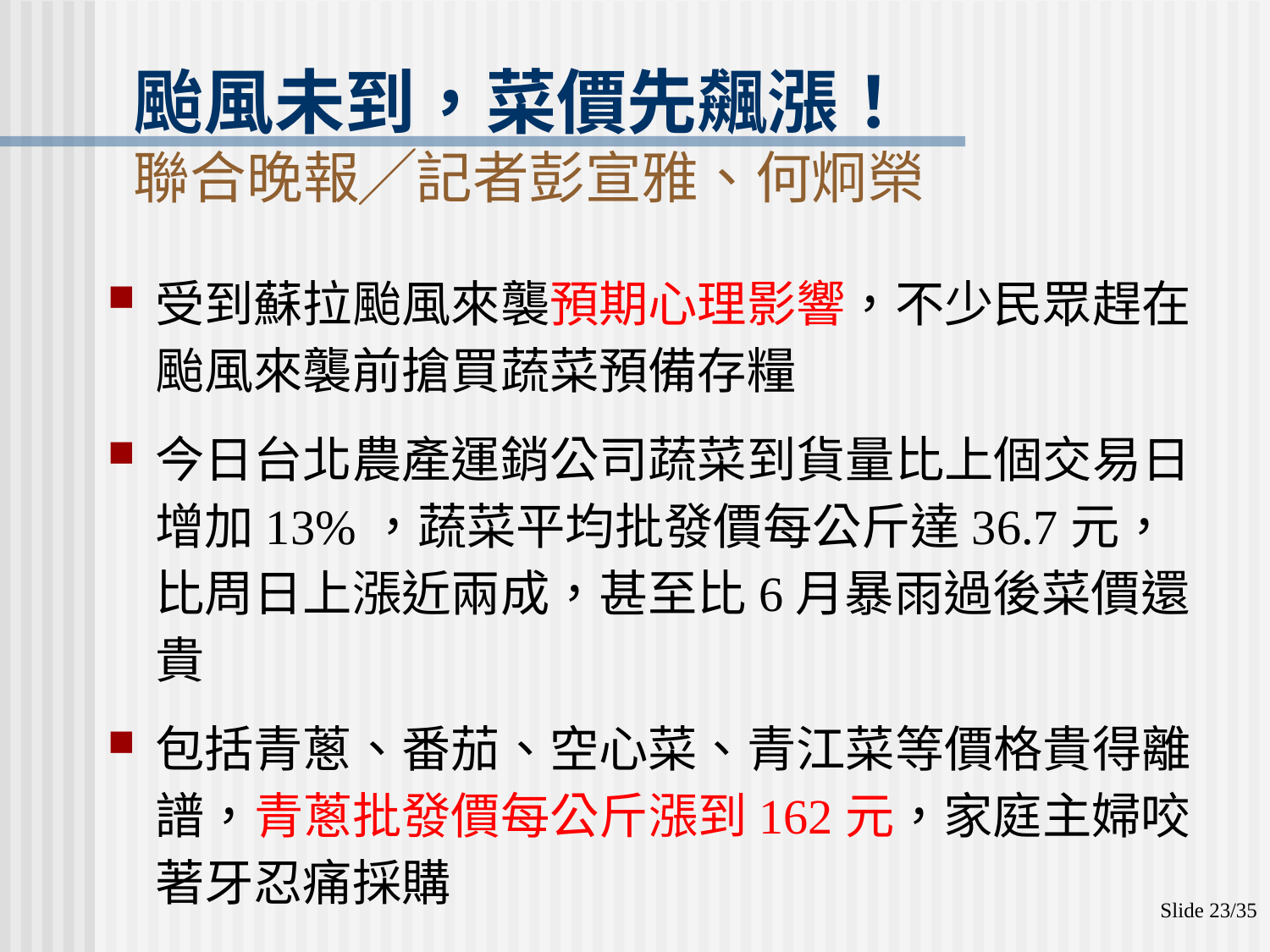

# 颱風未到，菜價先飆漲！ 聯合晚報╱記者彭宣雅、何炯榮
受到蘇拉颱風來襲預期心理影響，不少民眾趕在颱風來襲前搶買蔬菜預備存糧
今日台北農產運銷公司蔬菜到貨量比上個交易日增加13%，蔬菜平均批發價每公斤達36.7元，比周日上漲近兩成，甚至比6月暴雨過後菜價還貴
包括青蔥、番茄、空心菜、青江菜等價格貴得離譜，青蔥批發價每公斤漲到162元，家庭主婦咬著牙忍痛採購
Slide 23/35